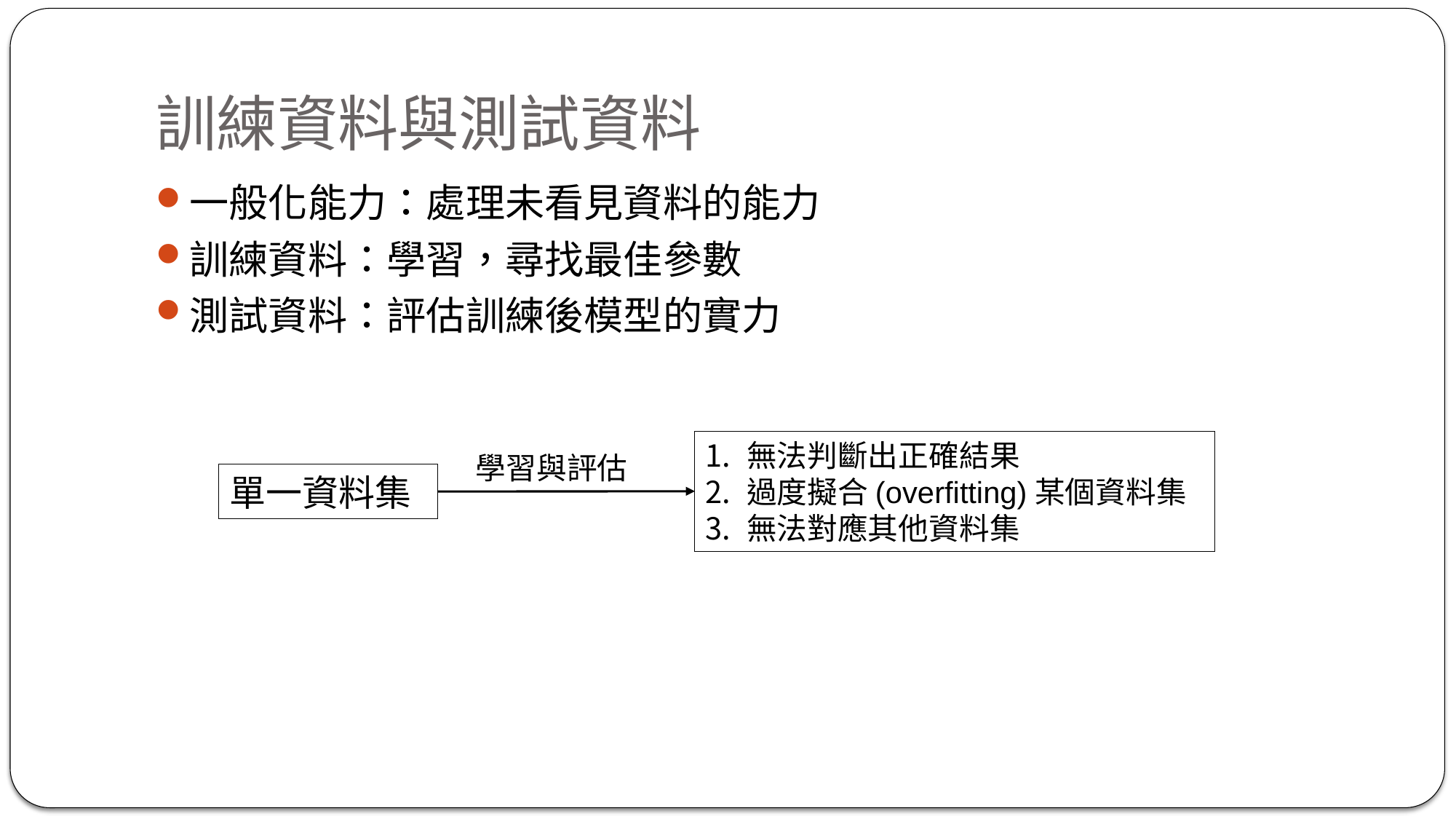

# 訓練資料與測試資料
一般化能力：處理未看見資料的能力
訓練資料：學習，尋找最佳參數
測試資料：評估訓練後模型的實力

無法判斷出正確結果
過度擬合(overfitting)某個資料集
無法對應其他資料集
學習與評估
單一資料集